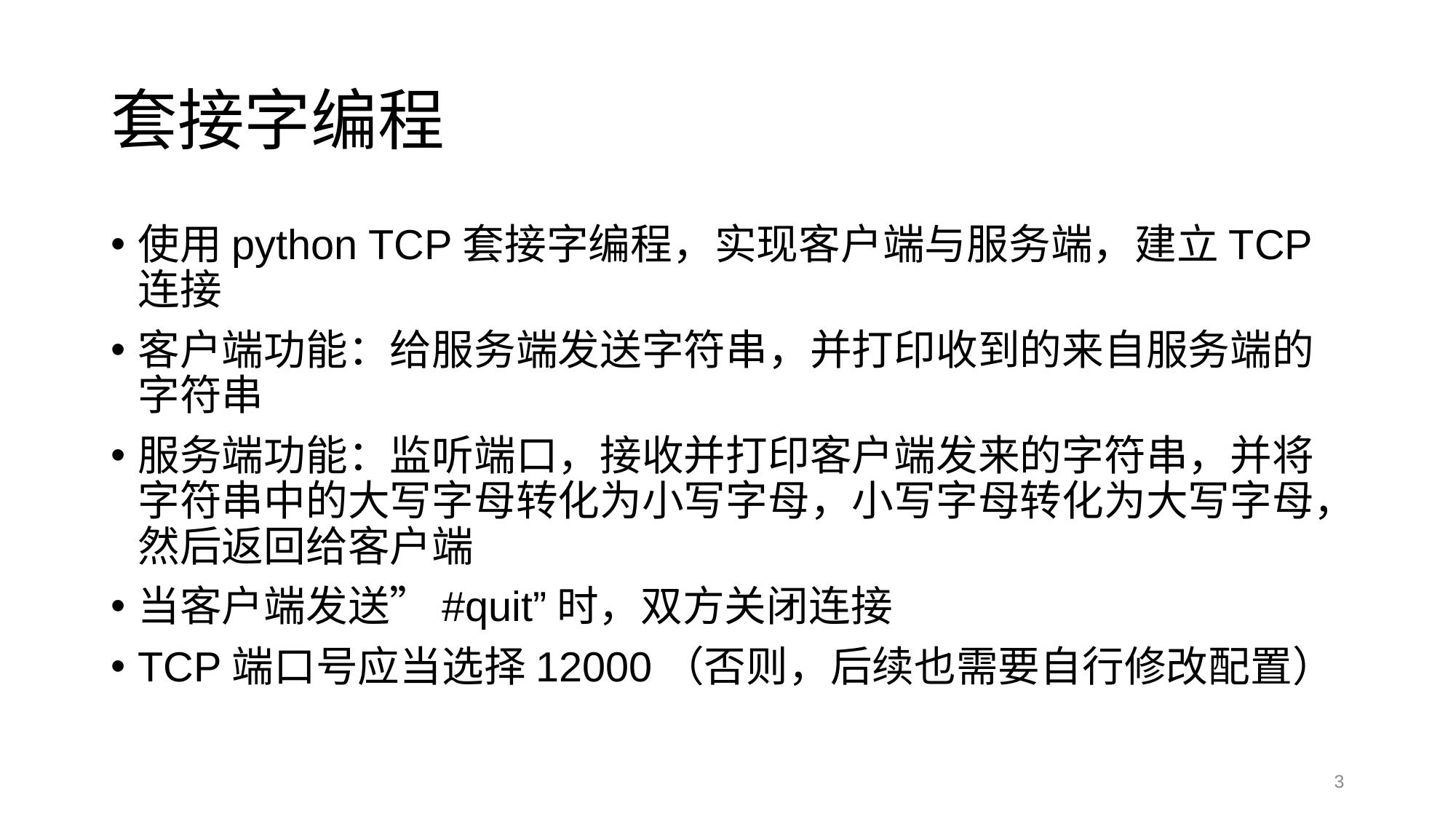

# 套接字编程
使用python TCP套接字编程，实现客户端与服务端，建立TCP连接
客户端功能：给服务端发送字符串，并打印收到的来自服务端的字符串
服务端功能：监听端口，接收并打印客户端发来的字符串，并将字符串中的大写字母转化为小写字母，小写字母转化为大写字母，然后返回给客户端
当客户端发送”#quit”时，双方关闭连接
TCP端口号应当选择12000（否则，后续也需要自行修改配置）
3